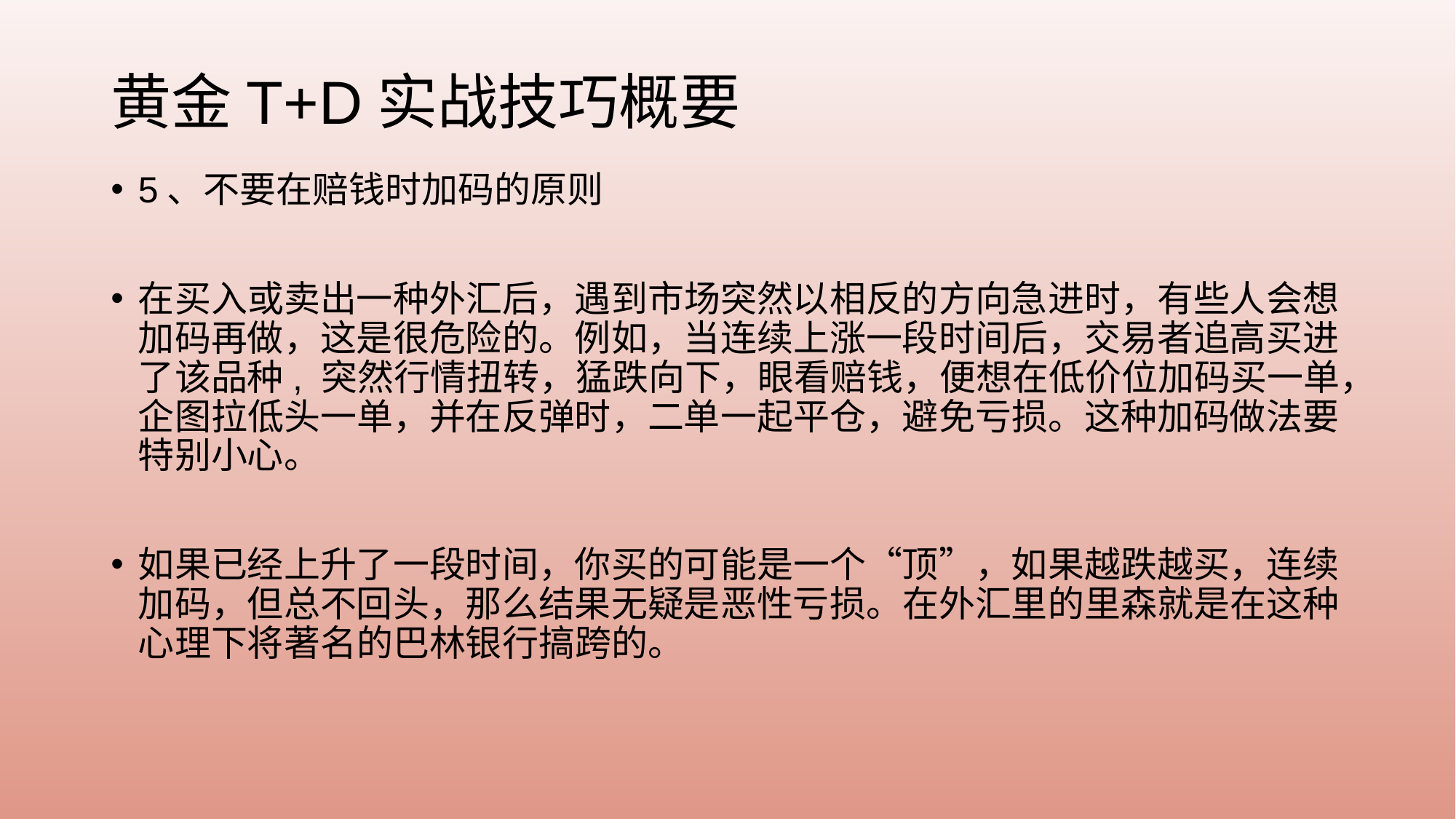

# 黄金T+D实战技巧概要
5、不要在赔钱时加码的原则

在买入或卖出一种外汇后，遇到市场突然以相反的方向急进时，有些人会想加码再做，这是很危险的。例如，当连续上涨一段时间后，交易者追高买进了该品种, 突然行情扭转，猛跌向下，眼看赔钱，便想在低价位加码买一单，企图拉低头一单，并在反弹时，二单一起平仓，避免亏损。这种加码做法要特别小心。

如果已经上升了一段时间，你买的可能是一个“顶”，如果越跌越买，连续加码，但总不回头，那么结果无疑是恶性亏损。在外汇里的里森就是在这种心理下将著名的巴林银行搞跨的。